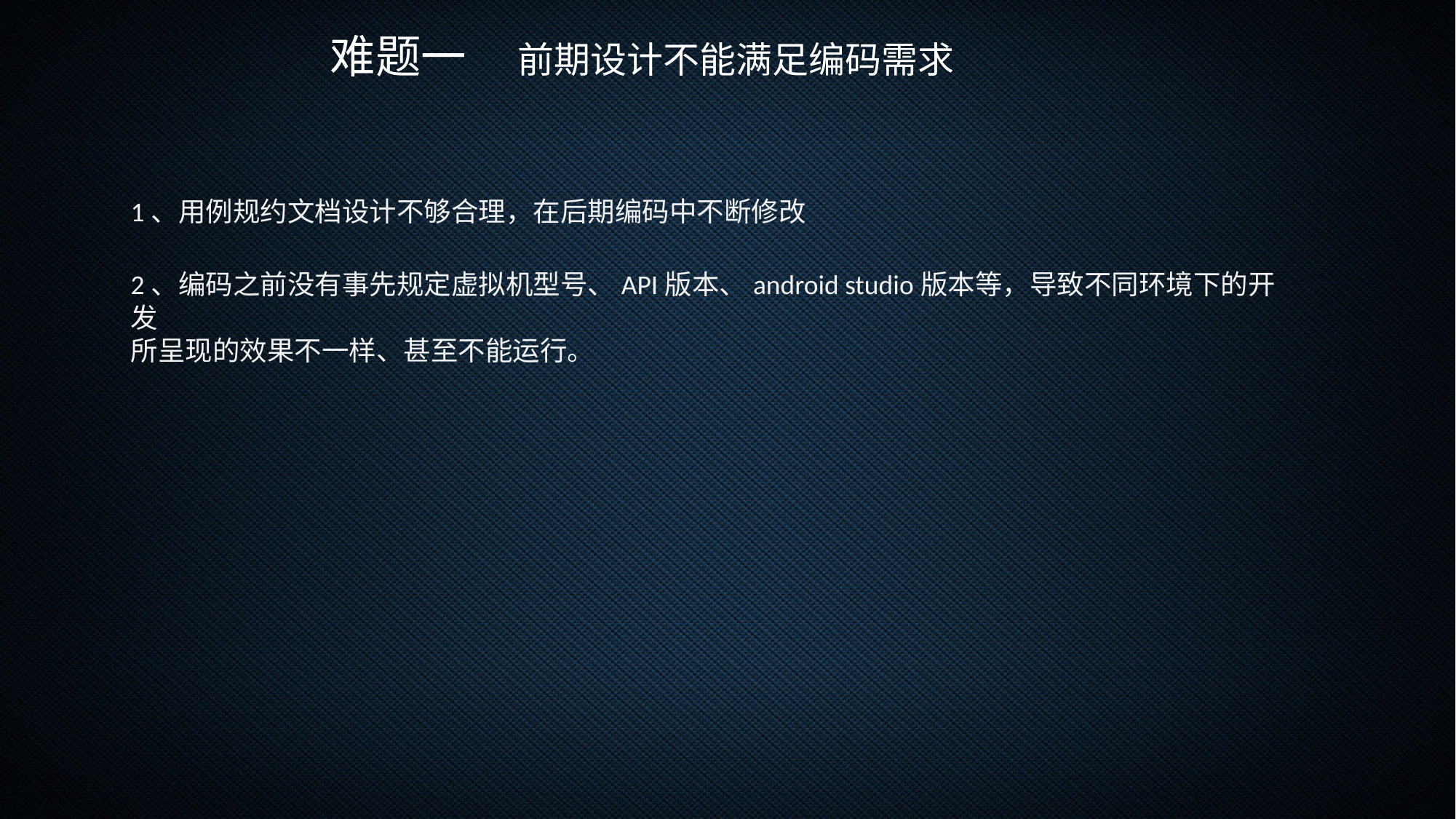

难题一     前期设计不能满足编码需求
1、用例规约文档设计不够合理，在后期编码中不断修改
2、编码之前没有事先规定虚拟机型号、API版本、android studio版本等，导致不同环境下的开发
所呈现的效果不一样、甚至不能运行。